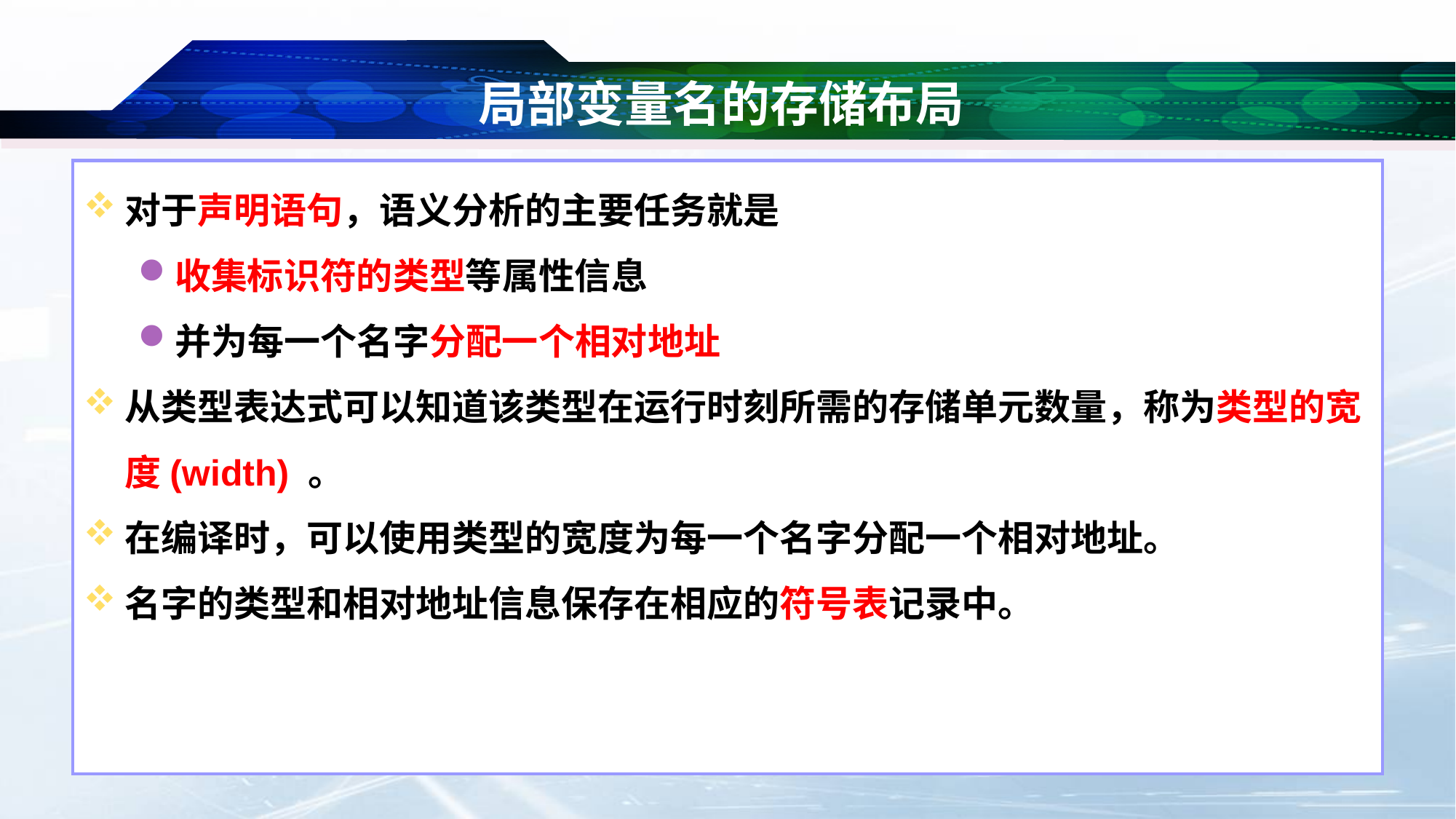

# 局部变量名的存储布局
对于声明语句，语义分析的主要任务就是
收集标识符的类型等属性信息
并为每一个名字分配一个相对地址
从类型表达式可以知道该类型在运行时刻所需的存储单元数量，称为类型的宽度(width) 。
在编译时，可以使用类型的宽度为每一个名字分配一个相对地址。
名字的类型和相对地址信息保存在相应的符号表记录中。